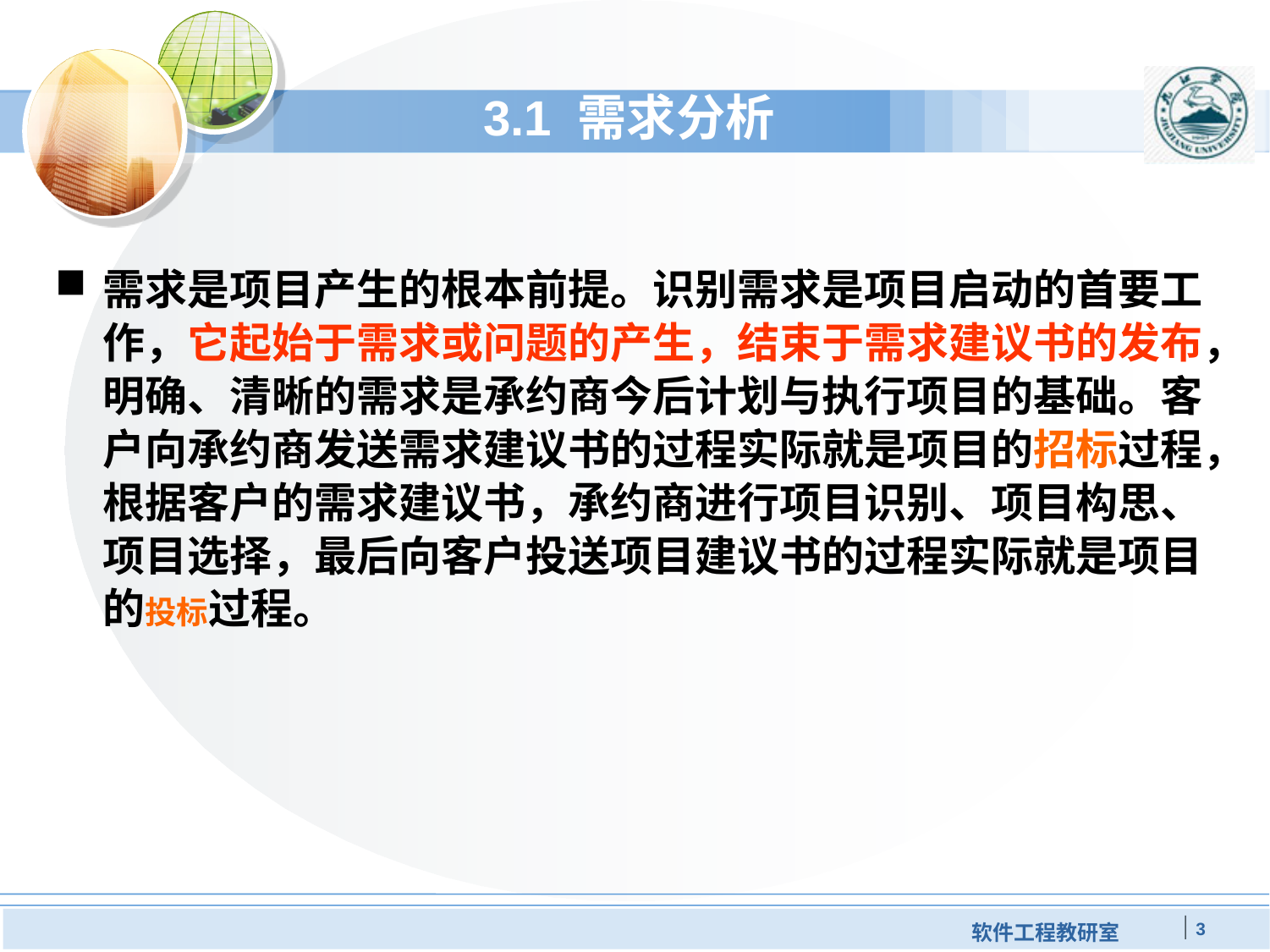

# 3.1 需求分析
需求是项目产生的根本前提。识别需求是项目启动的首要工作，它起始于需求或问题的产生，结束于需求建议书的发布，明确、清晰的需求是承约商今后计划与执行项目的基础。客户向承约商发送需求建议书的过程实际就是项目的招标过程，根据客户的需求建议书，承约商进行项目识别、项目构思、项目选择，最后向客户投送项目建议书的过程实际就是项目的投标过程。